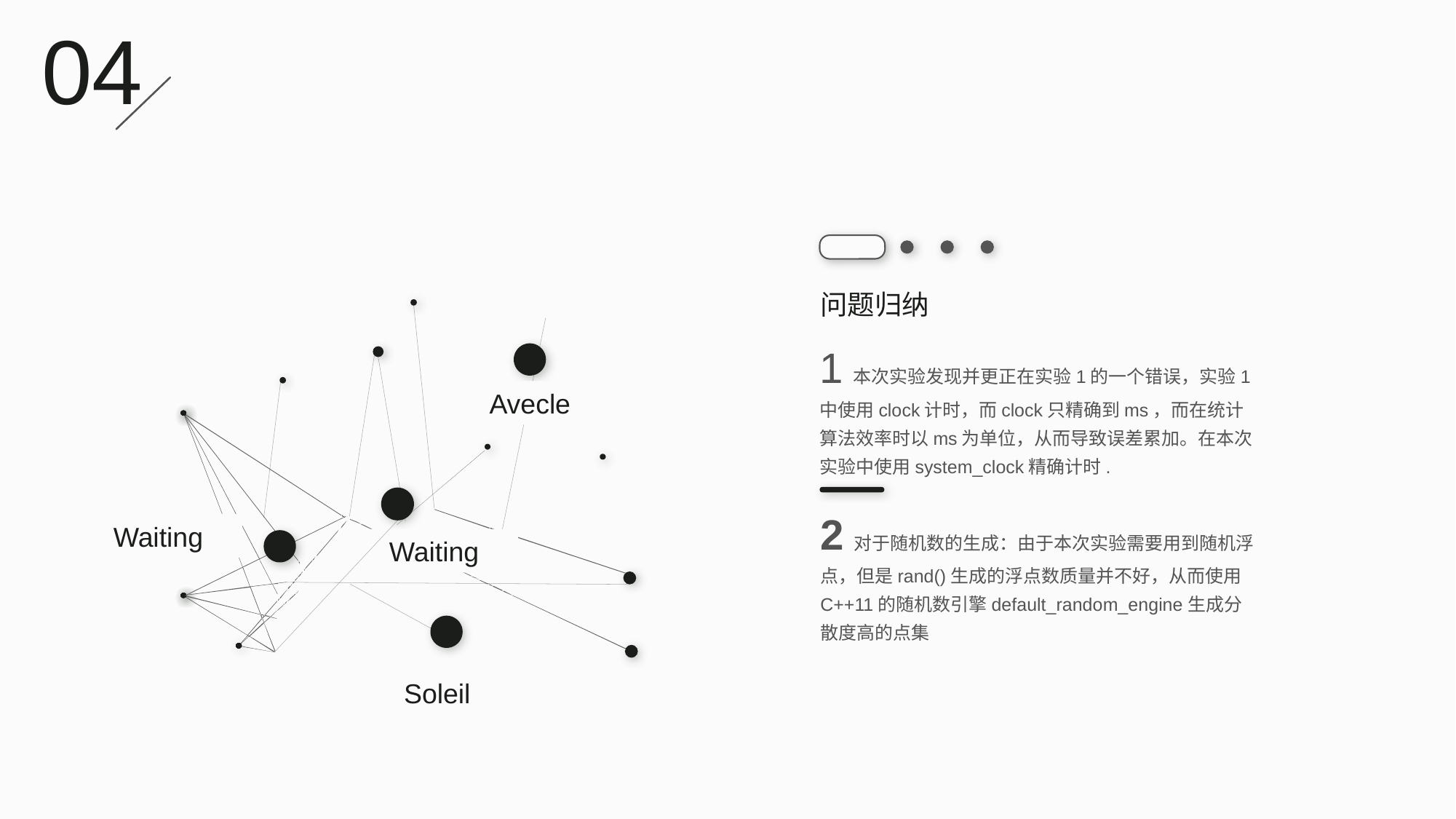

04

问题归纳
1本次实验发现并更正在实验1的一个错误，实验1中使用clock计时，而clock只精确到ms，而在统计算法效率时以ms为单位，从而导致误差累加。在本次实验中使用system_clock精确计时.

Avecle

2对于随机数的生成：由于本次实验需要用到随机浮点，但是rand()生成的浮点数质量并不好，从而使用C++11的随机数引擎default_random_engine生成分散度高的点集

Waiting

Waiting

Soleil